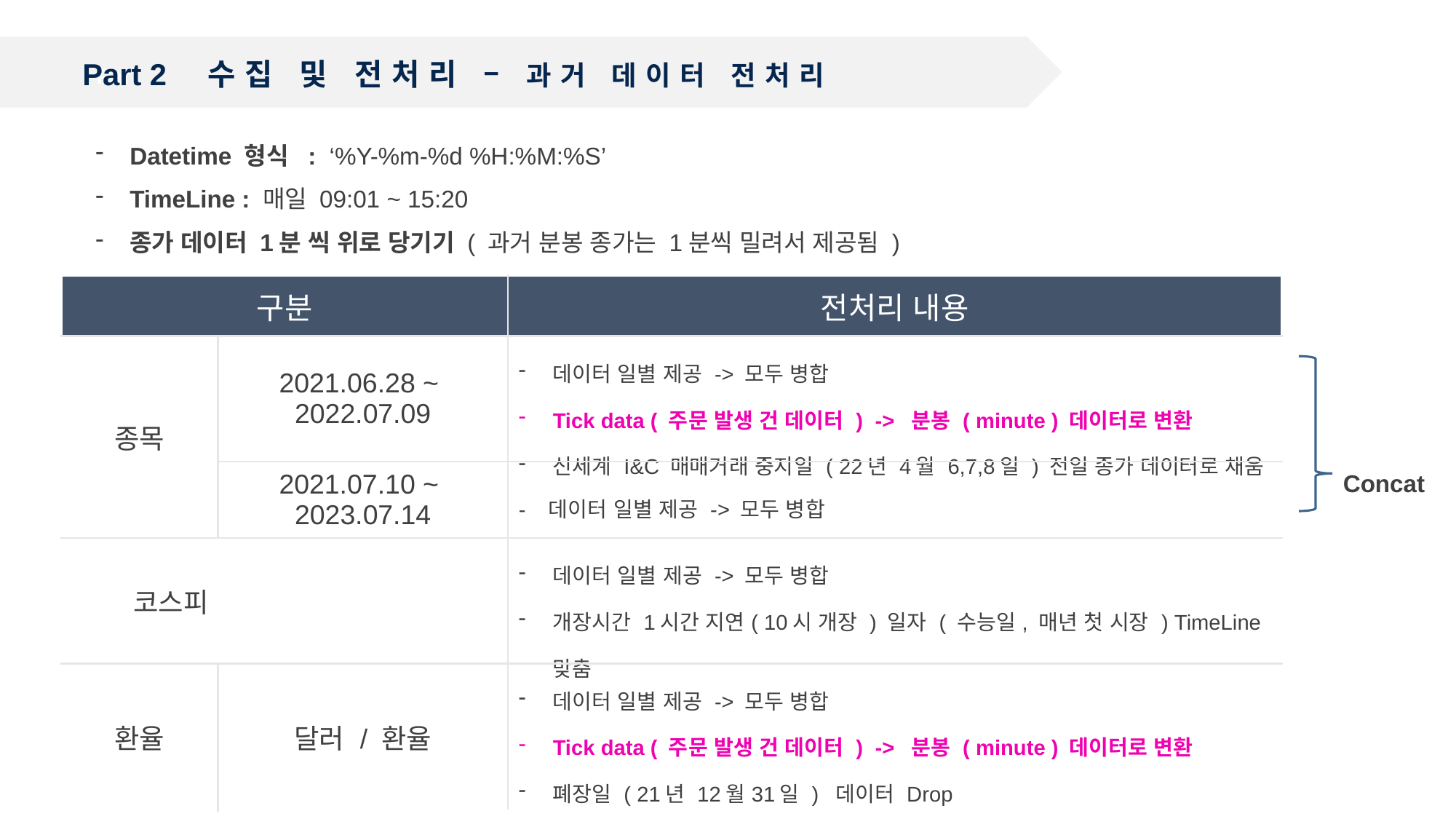

Part 2
수집 및 전처리 – 과거 데이터 전처리
Par
Datetime 형식  :  ‘%Y-%m-%d %H:%M:%S’
TimeLine : 매일 09:01 ~ 15:20
종가 데이터 1분 씩 위로 당기기 ( 과거 분봉 종가는 1분씩 밀려서 제공됨 )
| 구분 | 구분 | 전처리 내용 |
| --- | --- | --- |
| 종목 | 2021.06.28 ~ 2022.07.09 | 데이터 일별 제공 -> 모두 병합 Tick data ( 주문 발생 건 데이터 ) -> 분봉 ( minute ) 데이터로 변환 신세계 I&C 매매거래 중지일 ( 22년 4월 6,7,8일 ) 전일 종가 데이터로 채움 |
|  | 2021.07.10 ~ 2023.07.14 | - 데이터 일별 제공 -> 모두 병합 |
| 코스피 |  | 데이터 일별 제공 -> 모두 병합 개장시간 1시간 지연( 10시 개장 ) 일자 ( 수능일, 매년 첫 시장 ) TimeLine 맞춤 |
| 환율 | 달러 / 환율 | 데이터 일별 제공 -> 모두 병합 Tick data ( 주문 발생 건 데이터 ) -> 분봉 ( minute ) 데이터로 변환 폐장일 ( 21년 12월31일 ) 데이터 Drop |

Concat